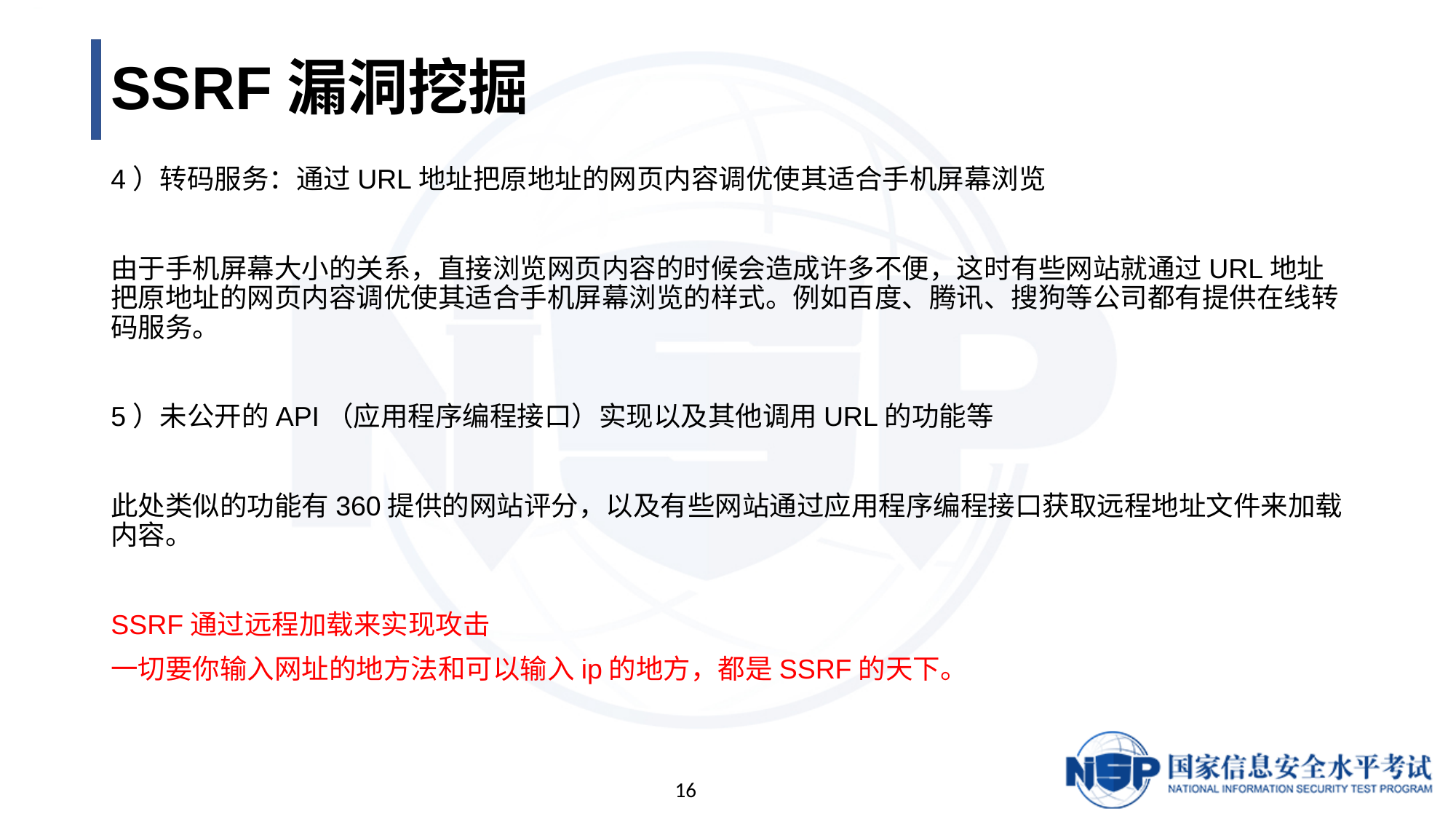

# SSRF漏洞挖掘
4）转码服务：通过URL地址把原地址的网页内容调优使其适合手机屏幕浏览

由于手机屏幕大小的关系，直接浏览网页内容的时候会造成许多不便，这时有些网站就通过URL地址把原地址的网页内容调优使其适合手机屏幕浏览的样式。例如百度、腾讯、搜狗等公司都有提供在线转码服务。

5）未公开的API（应用程序编程接口）实现以及其他调用URL的功能等

此处类似的功能有360提供的网站评分，以及有些网站通过应用程序编程接口获取远程地址文件来加载内容。

SSRF通过远程加载来实现攻击
一切要你输入网址的地方法和可以输入ip的地方，都是SSRF的天下。